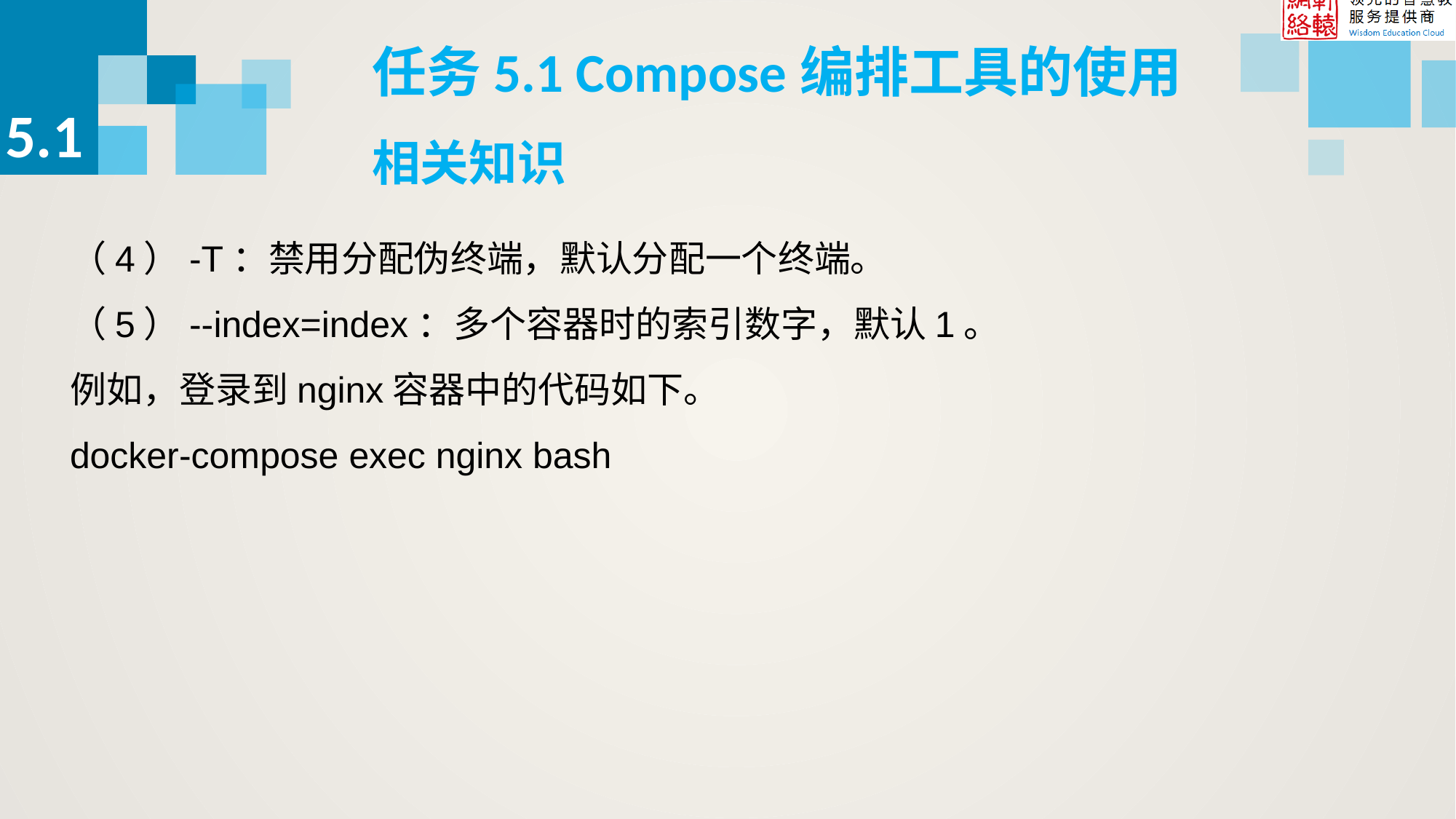

任务5.1 Compose编排工具的使用
5.1
相关知识
（4）-T：禁用分配伪终端，默认分配一个终端。
（5）--index=index：多个容器时的索引数字，默认1。
例如，登录到nginx容器中的代码如下。
docker-compose exec nginx bash